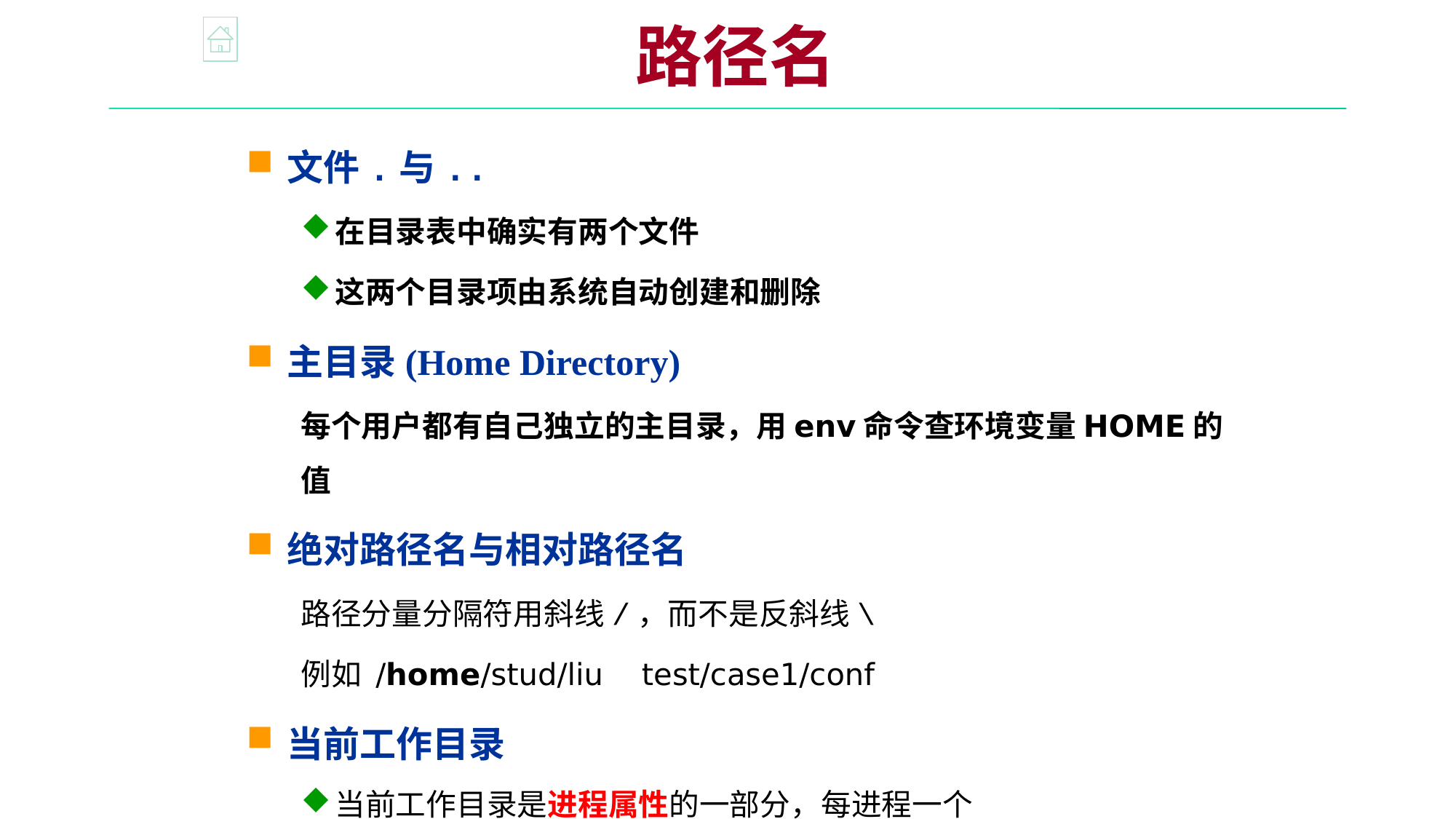

路径名

文件.与..
在目录表中确实有两个文件
这两个目录项由系统自动创建和删除
主目录(Home Directory)
每个用户都有自己独立的主目录，用env命令查环境变量HOME的值
绝对路径名与相对路径名
路径分量分隔符用斜线/，而不是反斜线\
例如 /home/stud/liu    test/case1/conf
当前工作目录
当前工作目录是进程属性的一部分，每进程一个